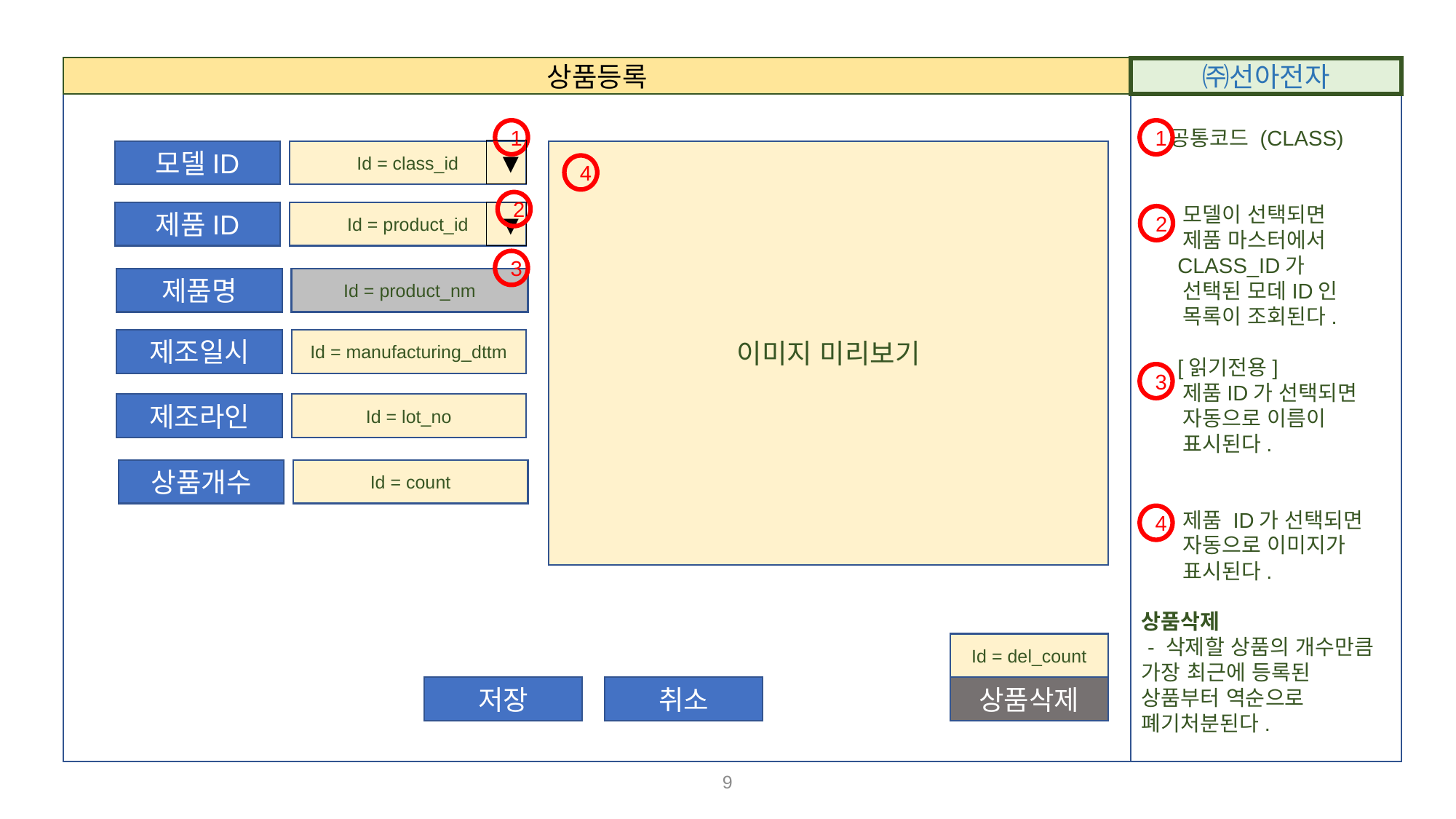

상품등록
㈜선아전자

     공통코드 (CLASS)

      모델이 선택되면
      제품 마스터에서
      CLASS_ID가
      선택된 모데ID인
      목록이 조회된다.

      [읽기전용]
      제품ID가 선택되면
      자동으로 이름이
      표시된다.

      제품 ID가 선택되면
      자동으로 이미지가
      표시된다.

상품삭제
 - 삭제할 상품의 개수만큼 가장 최근에 등록된 상품부터 역순으로 폐기처분된다.
1
1
▼
모델ID
이미지 미리보기
Id = class_id
4
2
▼
제품ID
Id = product_id
2
3
제품명
Id = product_nm
제조일시
Id = manufacturing_dttm
3
제조라인
Id = lot_no
상품개수
Id = count
4
Id = del_count
저장
취소
상품삭제
9